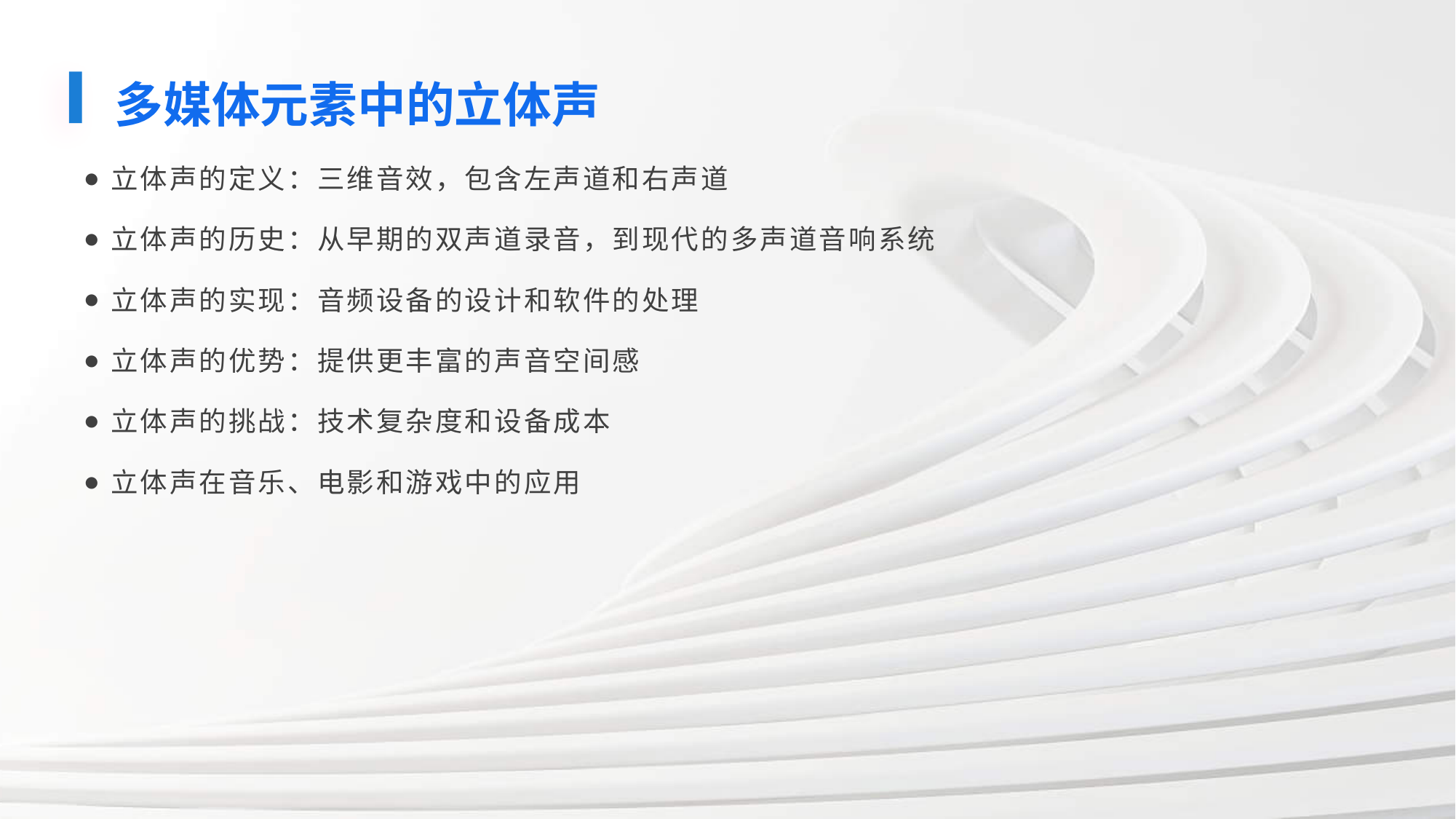

多媒体元素中的立体声
立体声的定义：三维音效，包含左声道和右声道
立体声的历史：从早期的双声道录音，到现代的多声道音响系统
立体声的实现：音频设备的设计和软件的处理
立体声的优势：提供更丰富的声音空间感
立体声的挑战：技术复杂度和设备成本
立体声在音乐、电影和游戏中的应用